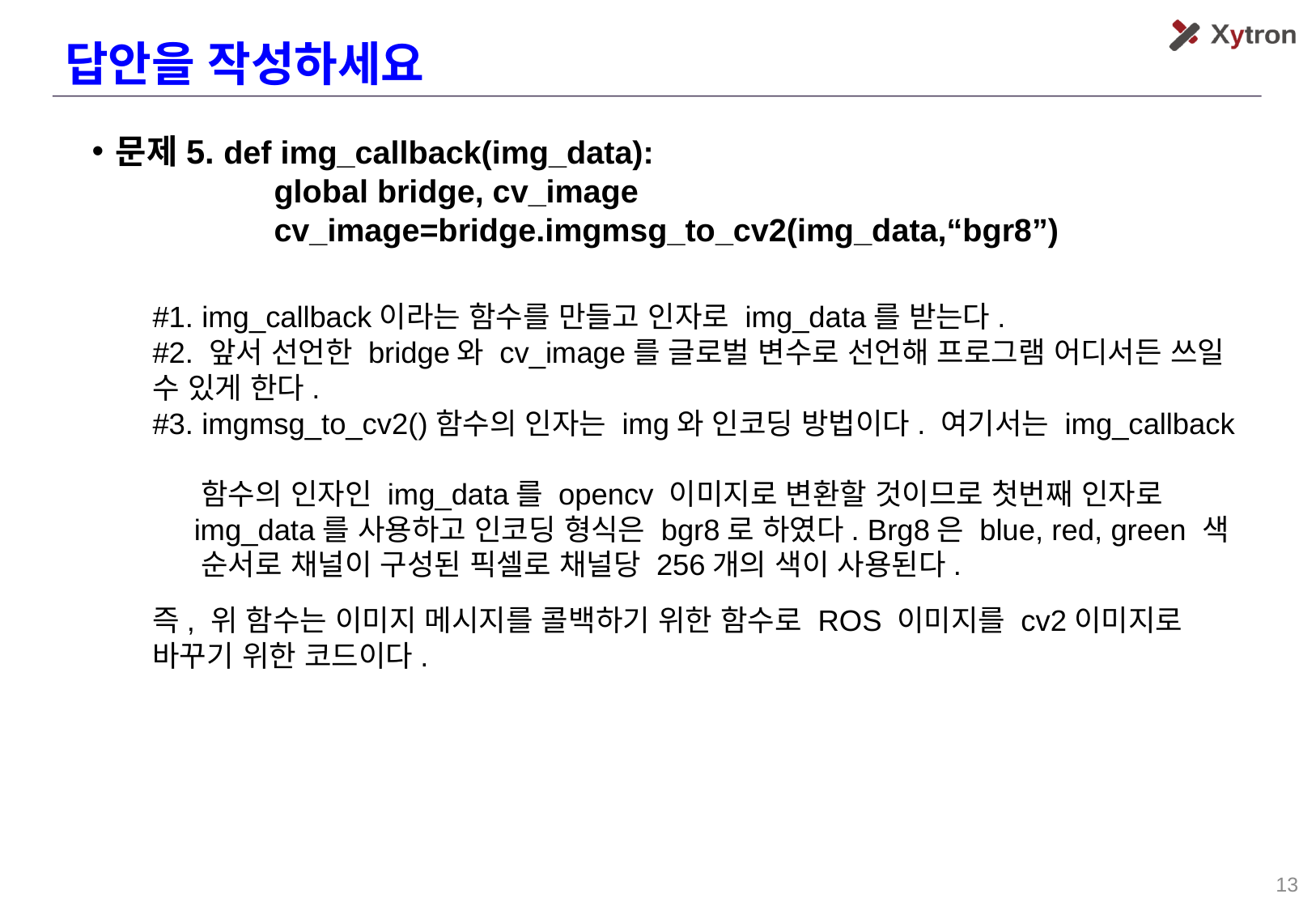

답안을 작성하세요
문제5. def img_callback(img_data):
global bridge, cv_image
cv_image=bridge.imgmsg_to_cv2(img_data,“bgr8”)

#1. img_callback이라는 함수를 만들고 인자로 img_data를 받는다.
#2. 앞서 선언한 bridge와 cv_image를 글로벌 변수로 선언해 프로그램 어디서든 쓰일 수 있게 한다.
#3. imgmsg_to_cv2()함수의 인자는 img와 인코딩 방법이다. 여기서는 img_callback
     함수의 인자인 img_data를 opencv 이미지로 변환할 것이므로 첫번째 인자로
     img_data를 사용하고 인코딩 형식은 bgr8로 하였다. Brg8은 blue, red, green 색
     순서로 채널이 구성된 픽셀로 채널당 256개의 색이 사용된다.

즉, 위 함수는 이미지 메시지를 콜백하기 위한 함수로 ROS 이미지를 cv2이미지로 바꾸기 위한 코드이다.
13